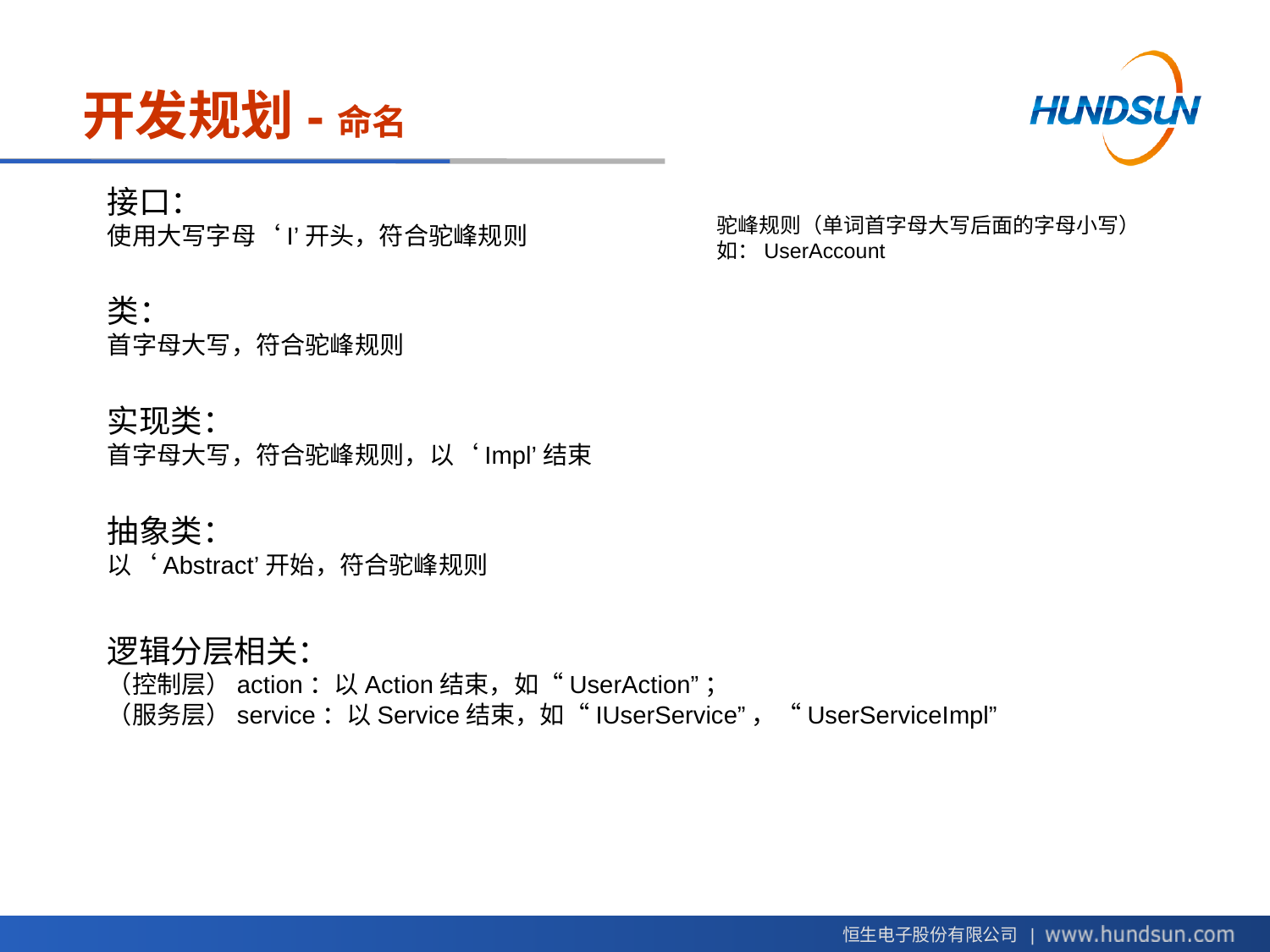

# 开发规划-命名
接口：
使用大写字母‘I’开头，符合驼峰规则
驼峰规则（单词首字母大写后面的字母小写）
如：UserAccount
类：
首字母大写，符合驼峰规则
实现类：
首字母大写，符合驼峰规则，以‘Impl’结束
抽象类：
以‘Abstract’开始，符合驼峰规则
逻辑分层相关：
（控制层）action：以Action结束，如“UserAction”；
（服务层）service：以Service结束，如“IUserService”，“UserServiceImpl”